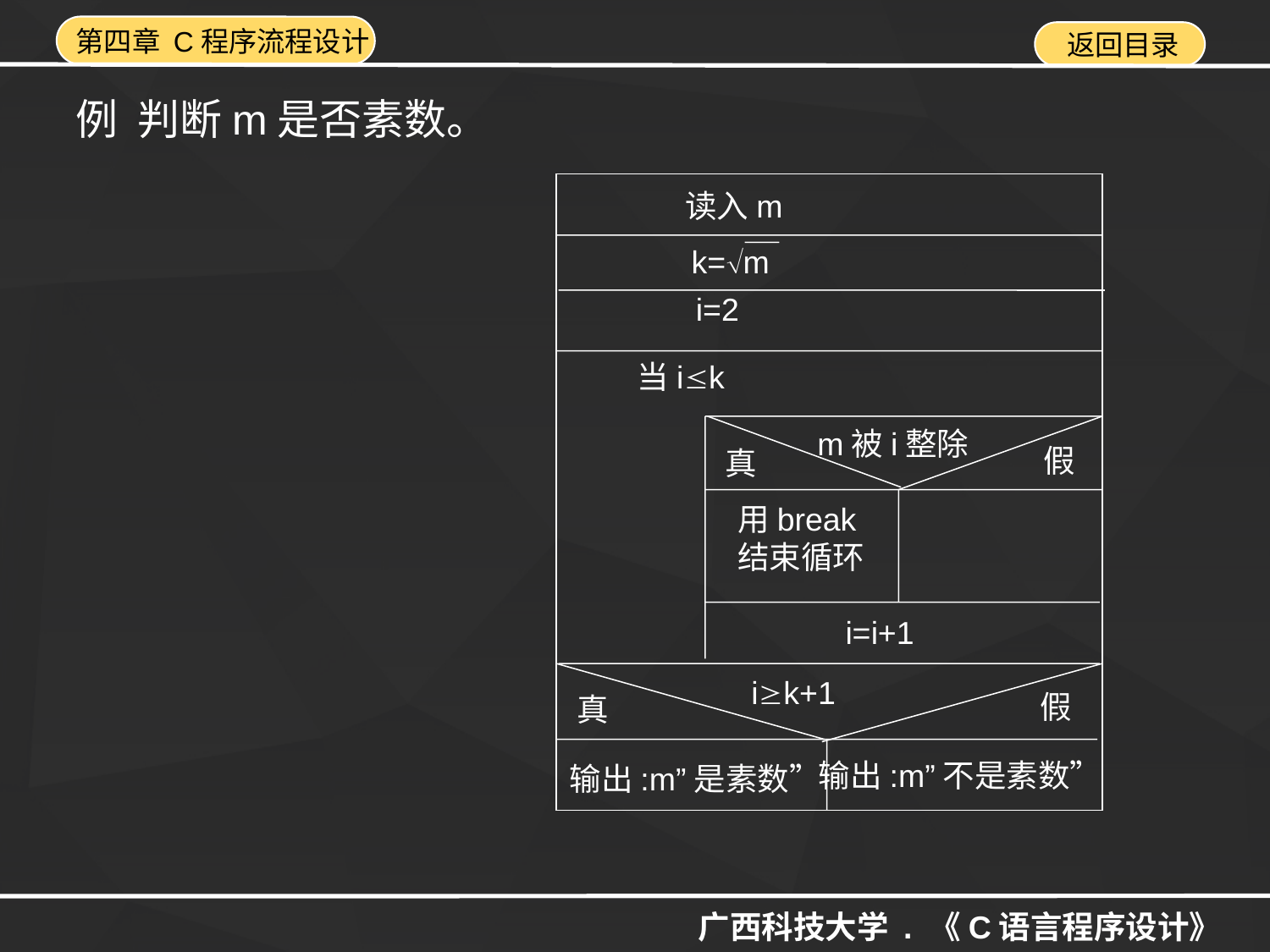

例  判断m是否素数。

读入m
k=√m

i=2
当i≤k
m被i整除
假
真
用break
结束循环
i=i+1
i≥k+1
假
真
输出:m”不是素数”
输出:m”是素数”